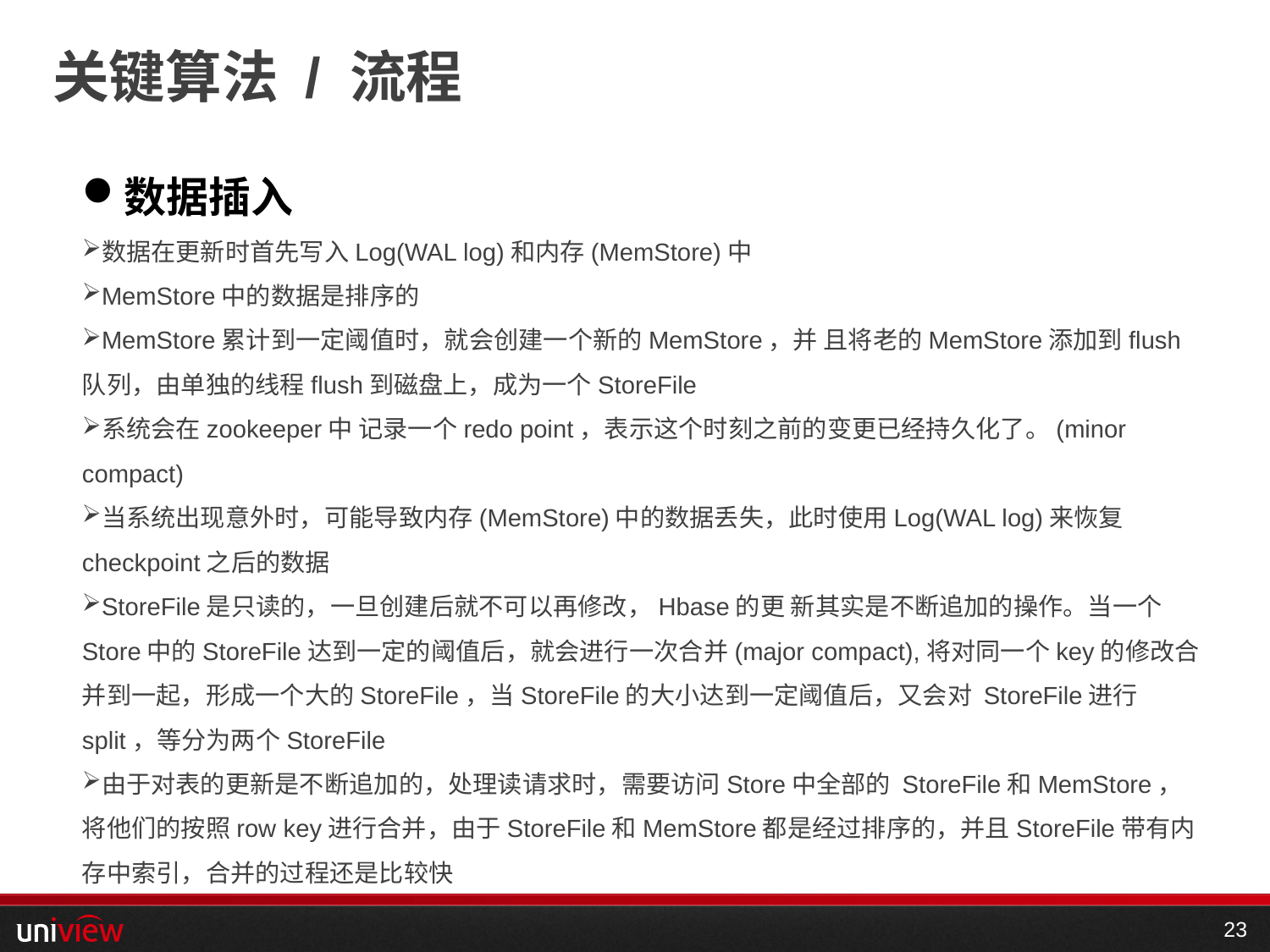

# 关键算法 / 流程
数据插入
数据在更新时首先写入Log(WAL log)和内存(MemStore)中
MemStore中的数据是排序的
MemStore累计到一定阈值时，就会创建一个新的MemStore，并 且将老的MemStore添加到flush队列，由单独的线程flush到磁盘上，成为一个StoreFile
系统会在zookeeper中 记录一个redo point，表示这个时刻之前的变更已经持久化了。(minor compact)
当系统出现意外时，可能导致内存(MemStore)中的数据丢失，此时使用Log(WAL log)来恢复checkpoint之后的数据
StoreFile是只读的，一旦创建后就不可以再修改，Hbase的更 新其实是不断追加的操作。当一个Store中的StoreFile达到一定的阈值后，就会进行一次合并(major compact),将对同一个key的修改合并到一起，形成一个大的StoreFile，当StoreFile的大小达到一定阈值后，又会对 StoreFile进行split，等分为两个StoreFile
由于对表的更新是不断追加的，处理读请求时，需要访问Store中全部的 StoreFile和MemStore，将他们的按照row key进行合并，由于StoreFile和MemStore都是经过排序的，并且StoreFile带有内存中索引，合并的过程还是比较快